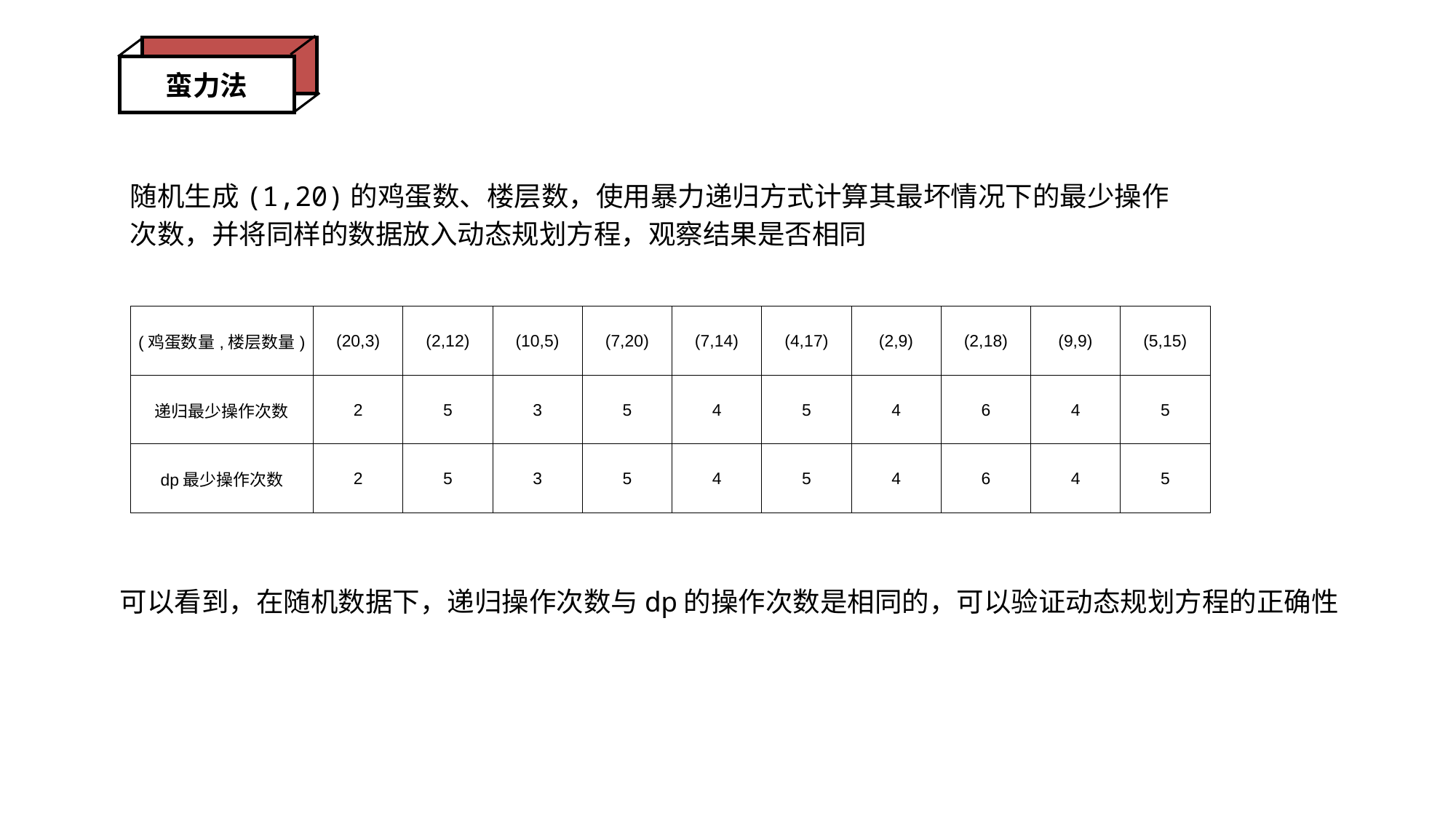

蛮力法
随机生成(1,20)的鸡蛋数、楼层数，使用暴力递归方式计算其最坏情况下的最少操作次数，并将同样的数据放入动态规划方程，观察结果是否相同
| (鸡蛋数量,楼层数量) | (20,3) | (2,12) | (10,5) | (7,20) | (7,14) | (4,17) | (2,9) | (2,18) | (9,9) | (5,15) |
| --- | --- | --- | --- | --- | --- | --- | --- | --- | --- | --- |
| 递归最少操作次数 | 2 | 5 | 3 | 5 | 4 | 5 | 4 | 6 | 4 | 5 |
| dp最少操作次数 | 2 | 5 | 3 | 5 | 4 | 5 | 4 | 6 | 4 | 5 |
可以看到，在随机数据下，递归操作次数与dp的操作次数是相同的，可以验证动态规划方程的正确性